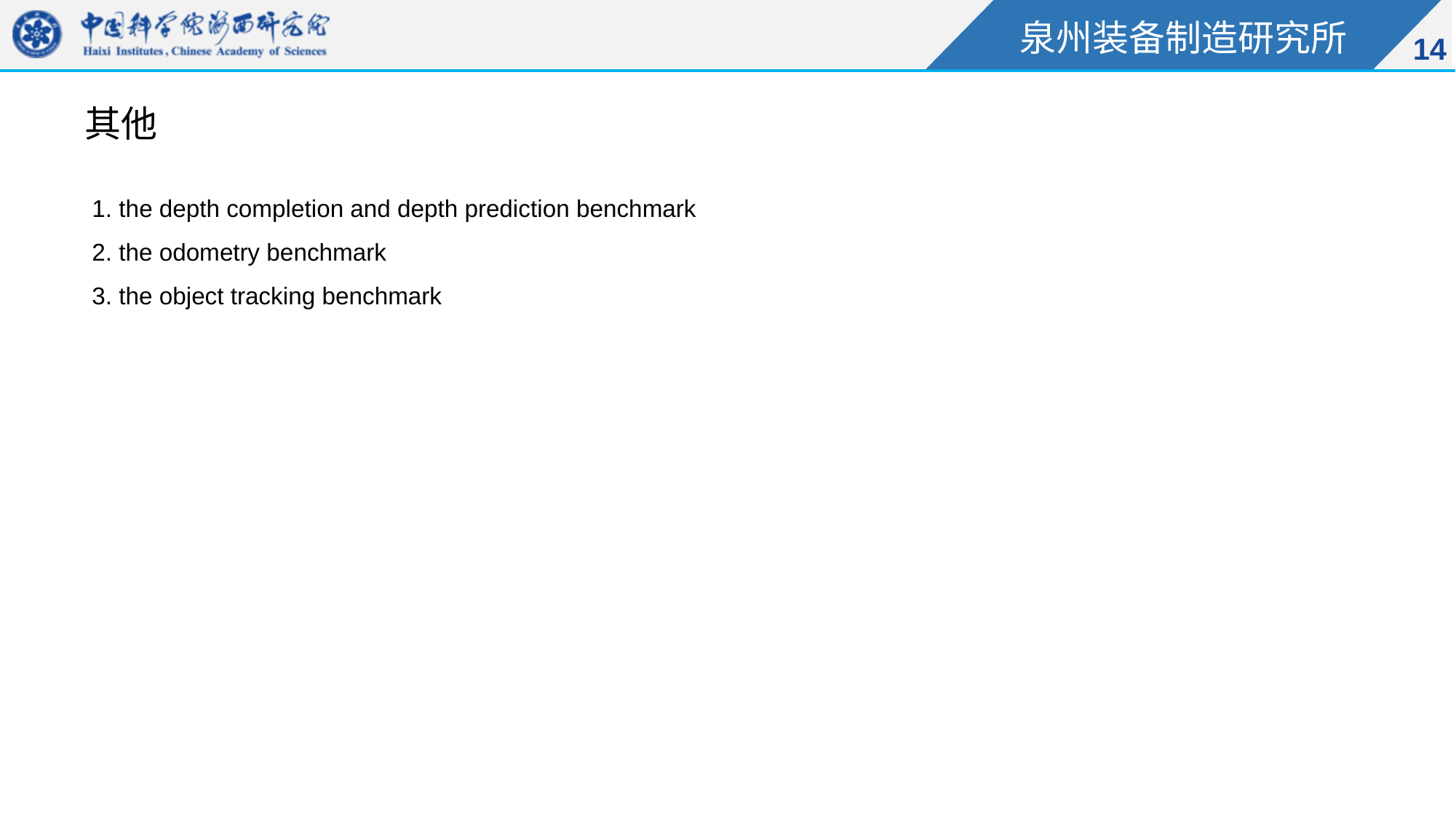

14
其他
1. the depth completion and depth prediction benchmark
2. the odometry benchmark
3. the object tracking benchmark